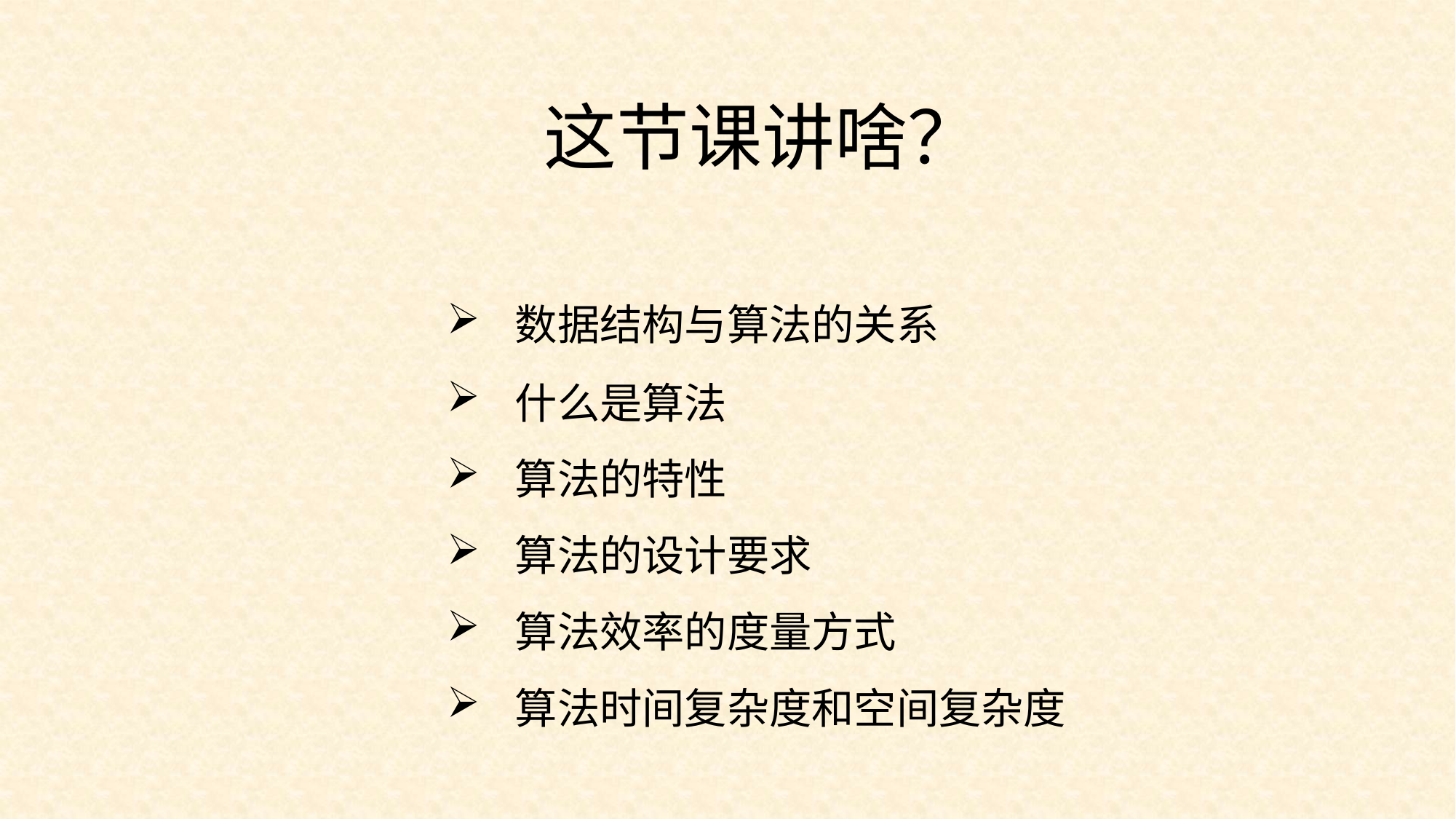

这节课讲啥？
数据结构与算法的关系
什么是算法
算法的特性
算法的设计要求
算法效率的度量方式
算法时间复杂度和空间复杂度